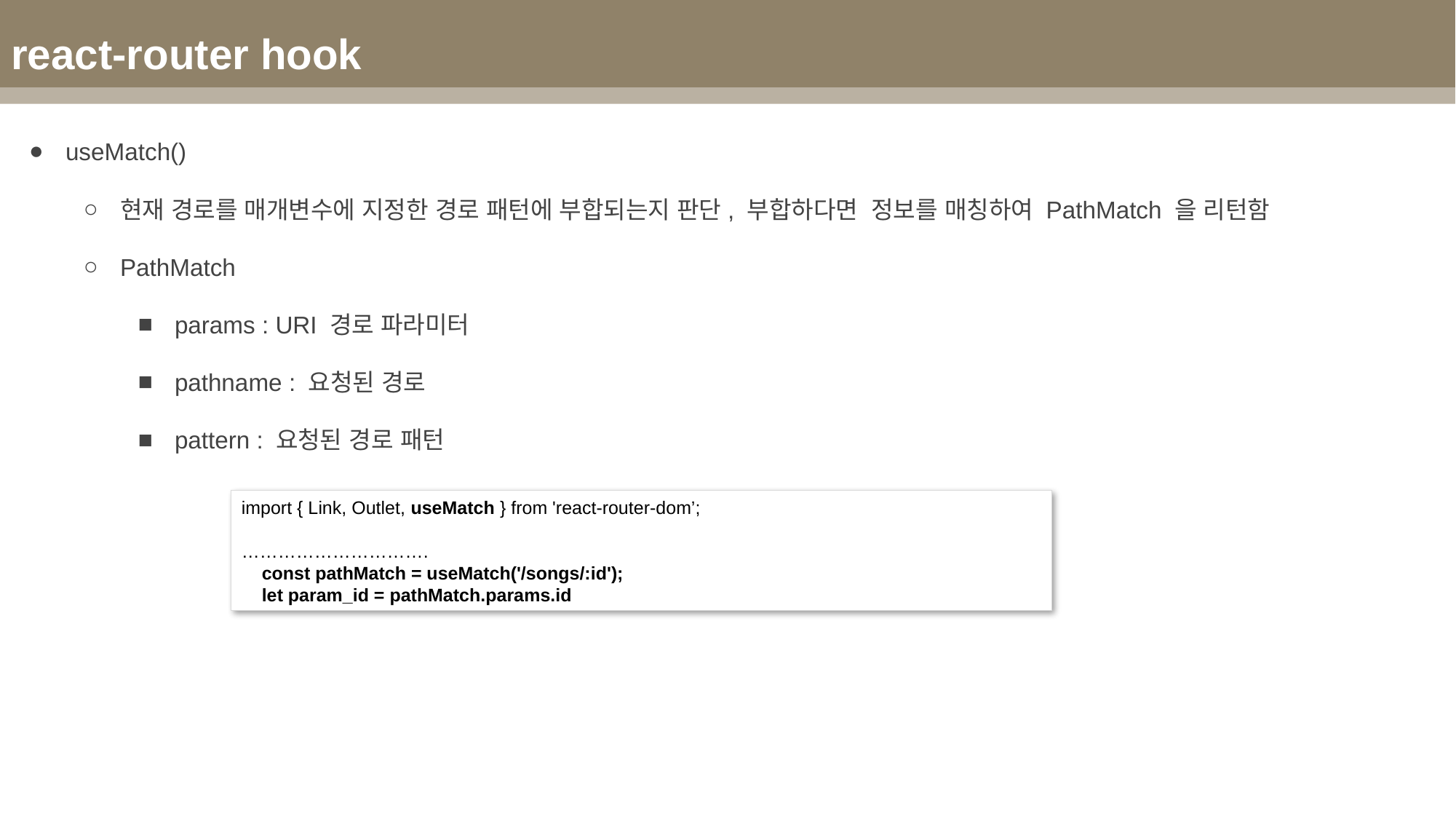

react-router hook
useMatch()
현재 경로를 매개변수에 지정한 경로 패턴에 부합되는지 판단, 부합하다면  정보를 매칭하여 PathMatch 을 리턴함
PathMatch
params : URI 경로 파라미터
pathname : 요청된 경로
pattern : 요청된 경로 패턴

import { Link, Outlet, useMatch } from 'react-router-dom’;

………………………….
    const pathMatch = useMatch('/songs/:id');
    let param_id = pathMatch.params.id